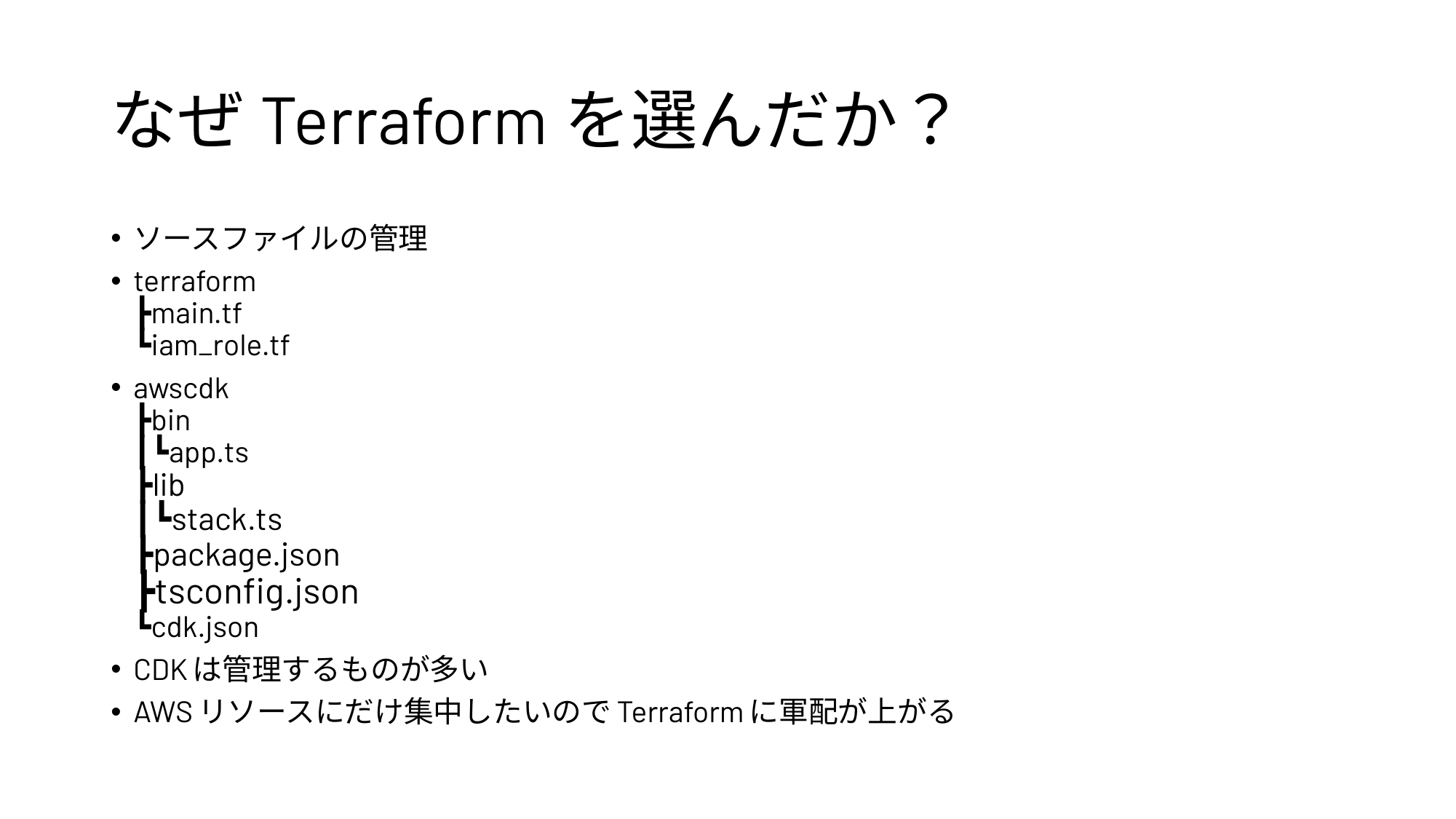

# なぜTerraformを選んだか？
ソースファイルの管理
terraform
┣main.tf
┗iam_role.tf
awscdk
┣bin
┃┗app.ts
┣lib
┃┗stack.ts
┣package.json
┣tsconfig.json
┗cdk.json
CDKは管理するものが多い
AWSリソースにだけ集中したいのでTerraformに軍配が上がる